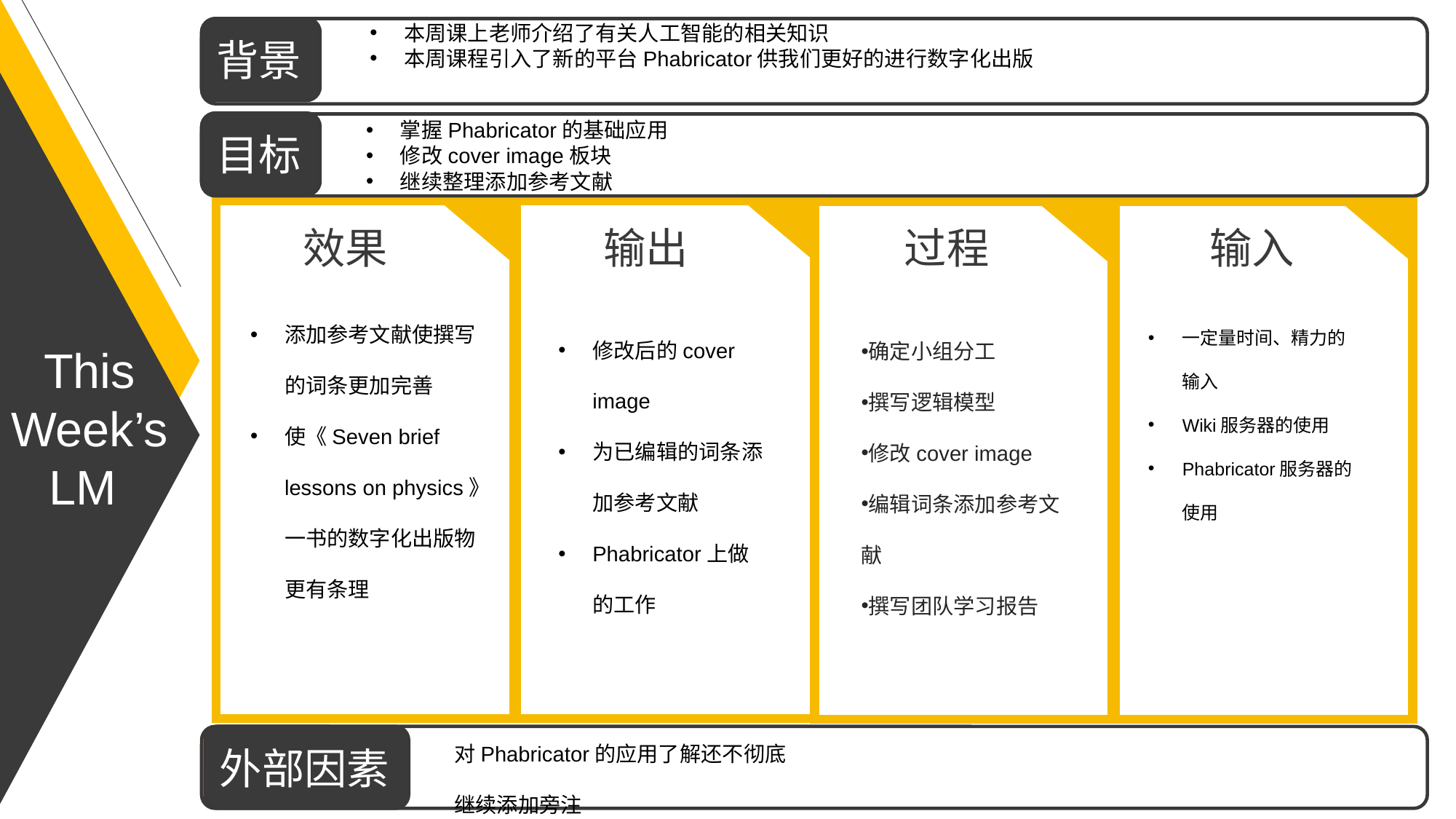

本周课上老师介绍了有关人工智能的相关知识
本周课程引入了新的平台Phabricator供我们更好的进行数字化出版

背景
目标

效果
输出
过程
输入

外部因素
掌握Phabricator的基础应用
修改cover image板块
继续整理添加参考文献
添加参考文献使撰写的词条更加完善
使《Seven brief lessons on physics》一书的数字化出版物更有条理
一定量时间、精力的输入
Wiki服务器的使用
Phabricator服务器的使用
修改后的cover image
为已编辑的词条添加参考文献
Phabricator上做的工作
确定小组分工
撰写逻辑模型
修改cover image
编辑词条添加参考文献
撰写团队学习报告
This
Week’s
LM
对Phabricator的应用了解还不彻底
继续添加旁注